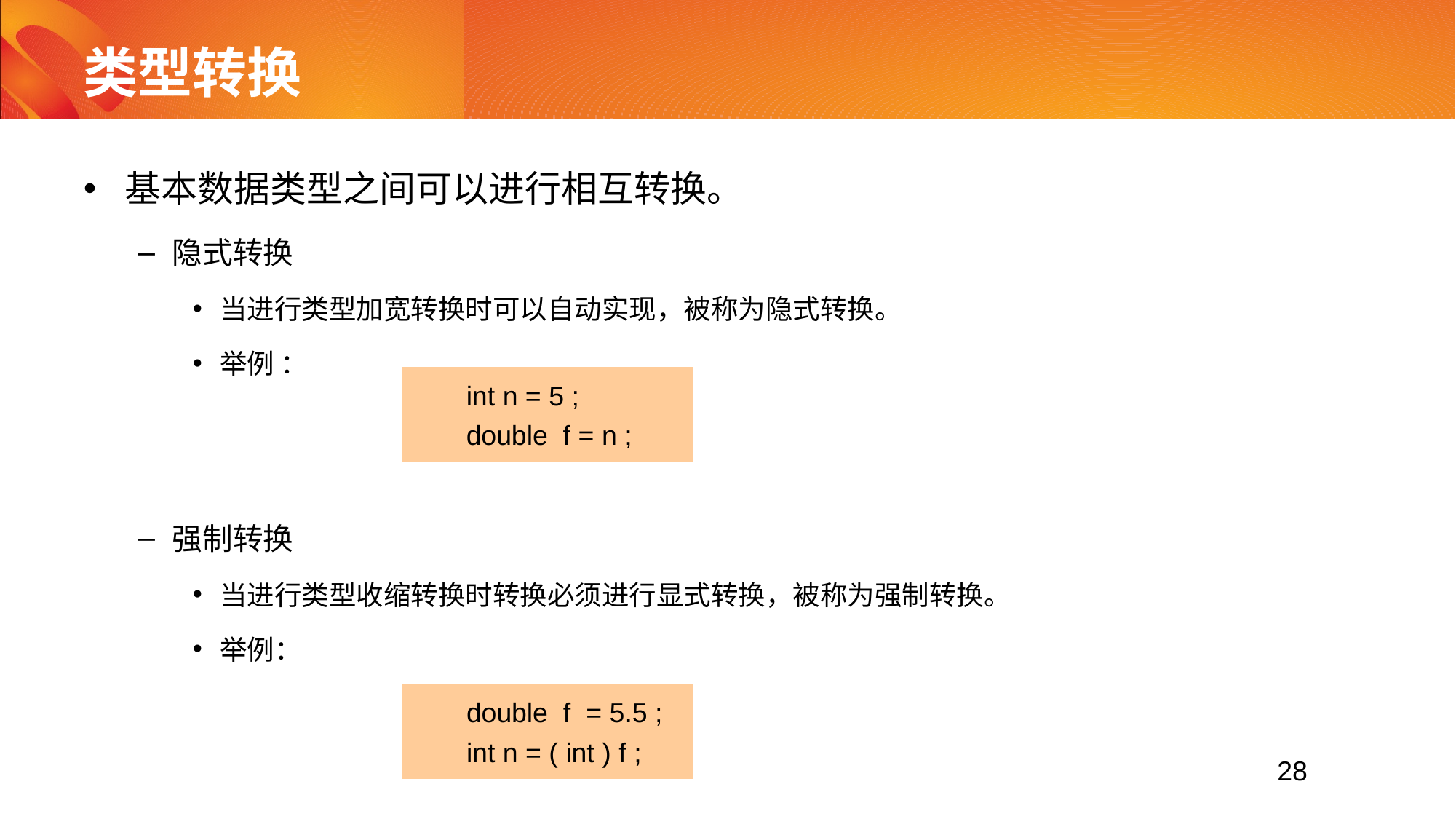

# 类型转换
基本数据类型之间可以进行相互转换。
隐式转换
当进行类型加宽转换时可以自动实现，被称为隐式转换。
举例 ：

强制转换
当进行类型收缩转换时转换必须进行显式转换，被称为强制转换。
举例：

int n = 5 ;
double  f = n ;
double  f  = 5.5 ;
int n = ( int ) f ;